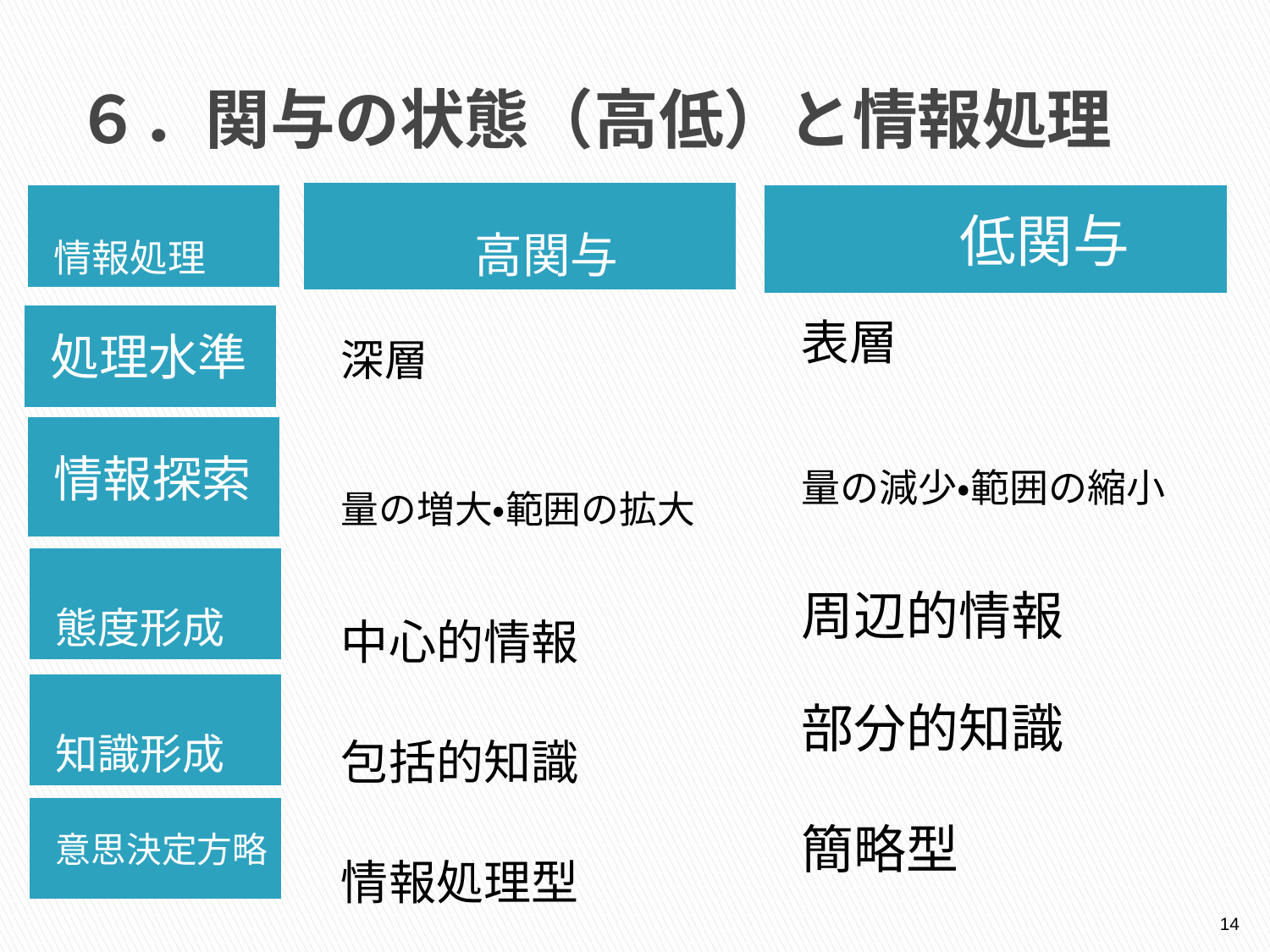

# ６．関与の状態（高低）と情報処理

　　　高関与

情報処理

　　　低関与
処理水準
表層

量の減少・範囲の縮小

周辺的情報

部分的知識

簡略型
深層

量の増大・範囲の拡大

中心的情報

包括的知識

情報処理型
情報探索

態度形成

知識形成

意思決定方略
14